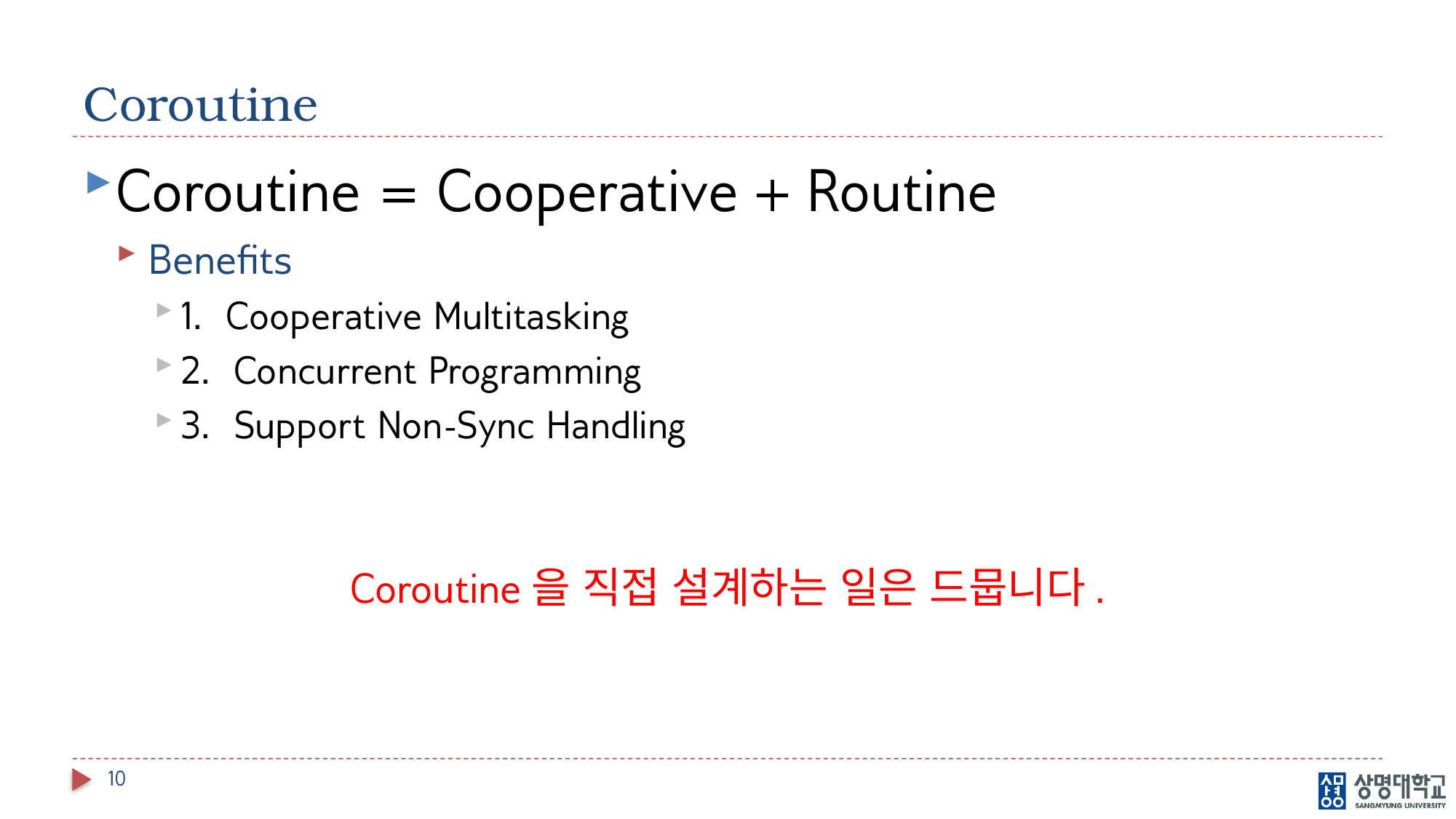

# Coroutine

Coroutine = Cooperative + Routine
Benefits
1.  Cooperative Multitasking
2.  Concurrent Programming
3.  Support Non-Sync Handling
Coroutine을 직접 설계하는 일은 드뭅니다.
10